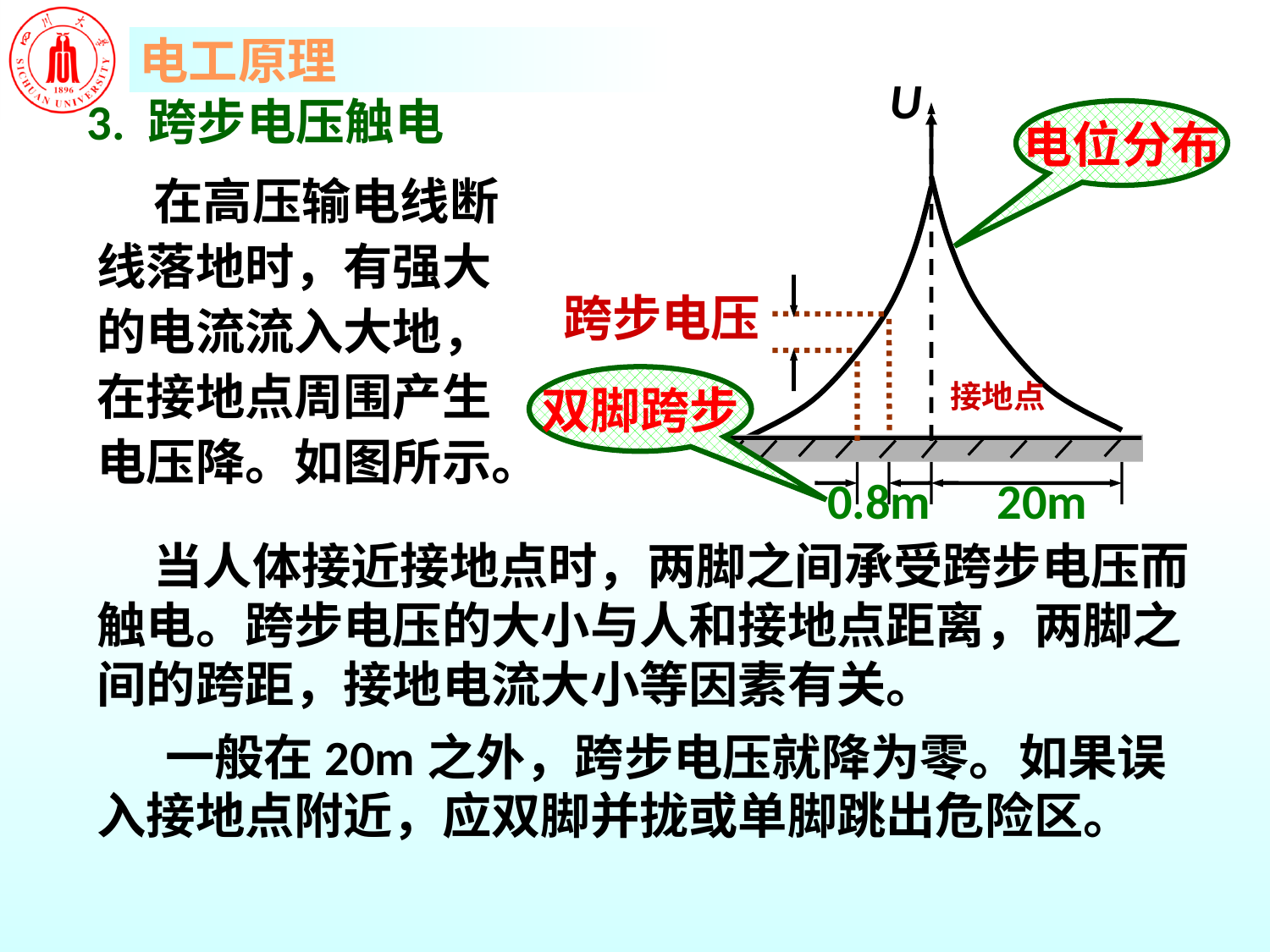

U

# 3. 跨步电压触电
电位分布
    在高压输电线断线落地时，有强大的电流流入大地，在接地点周围产生电压降。如图所示。

跨步电压

双脚跨步
接地点

0.8m

20m

    当人体接近接地点时，两脚之间承受跨步电压而触电。跨步电压的大小与人和接地点距离，两脚之间的跨距，接地电流大小等因素有关。
     一般在20m之外，跨步电压就降为零。如果误入接地点附近，应双脚并拢或单脚跳出危险区。